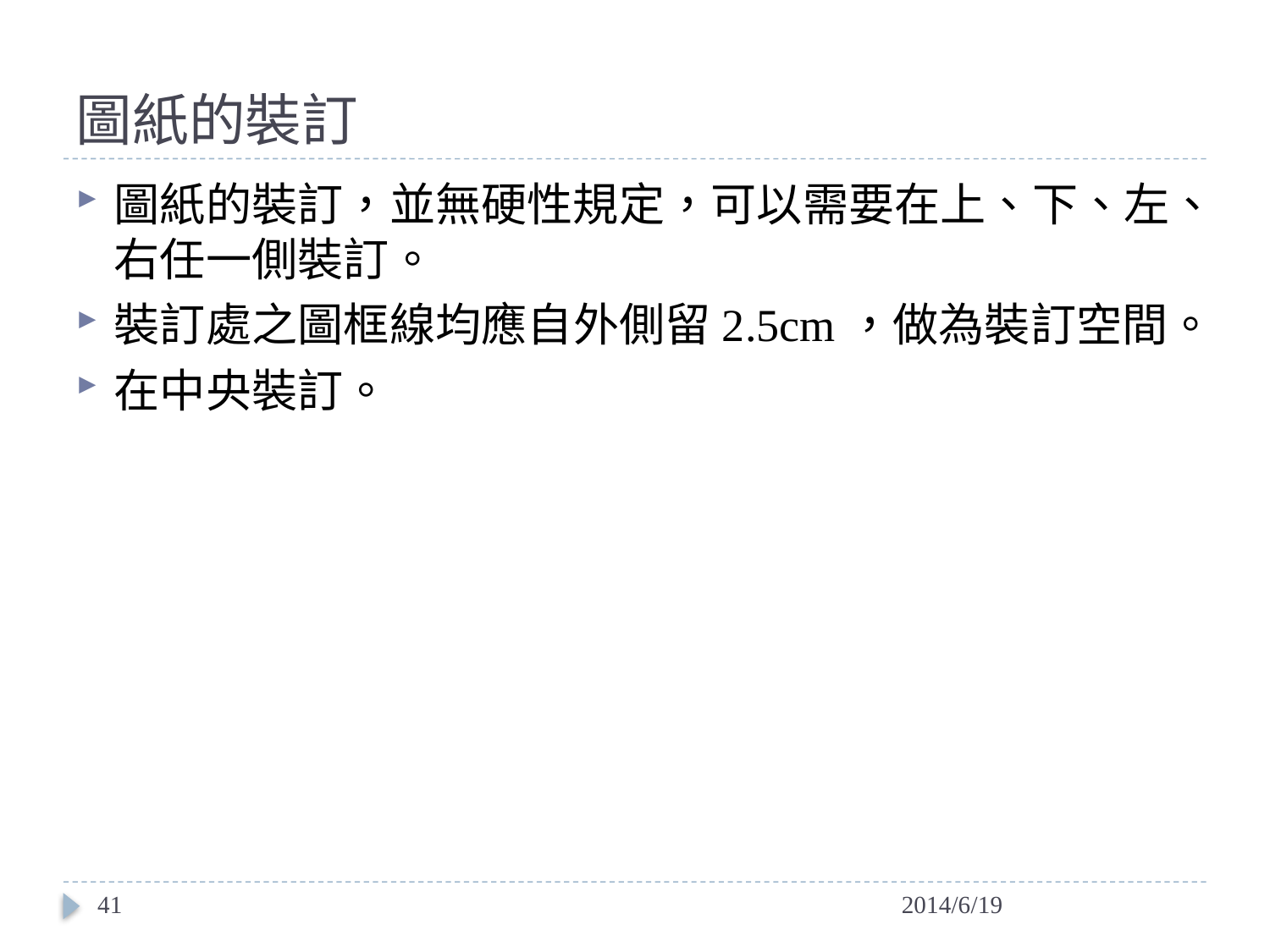

# 圖紙的裝訂
圖紙的裝訂，並無硬性規定，可以需要在上、下、左、右任一側裝訂。
裝訂處之圖框線均應自外側留2.5cm，做為裝訂空間。
在中央裝訂。

41
2014/6/19